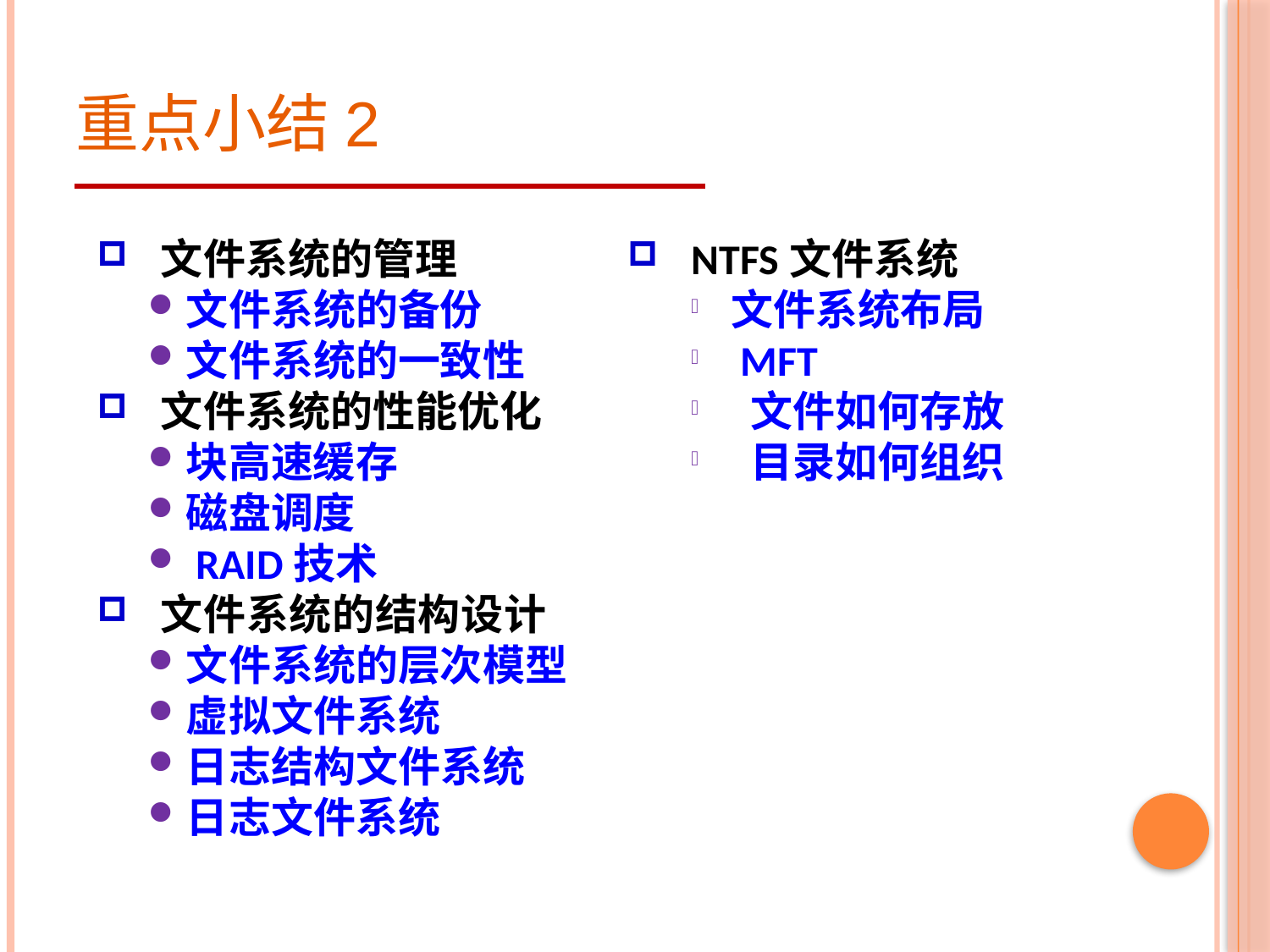

# 重点小结2
文件系统的管理
文件系统的备份
文件系统的一致性
文件系统的性能优化
块高速缓存
磁盘调度
 RAID技术
文件系统的结构设计
文件系统的层次模型
虚拟文件系统
日志结构文件系统
日志文件系统
NTFS文件系统
文件系统布局
 MFT
 文件如何存放
 目录如何组织